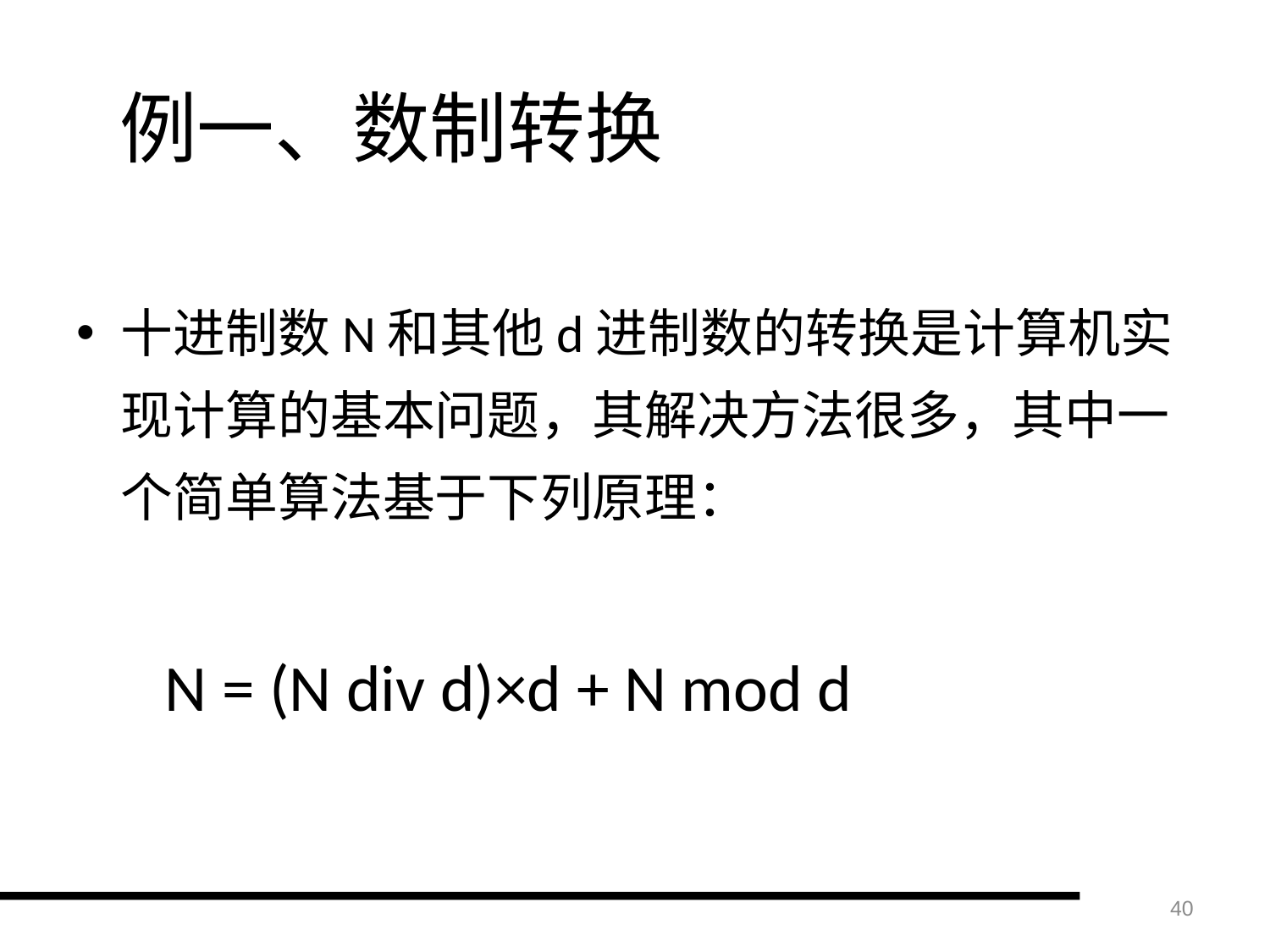

# 例一、数制转换
十进制数N和其他d进制数的转换是计算机实现计算的基本问题，其解决方法很多，其中一个简单算法基于下列原理：
	   N = (N div d)×d + N mod d
40